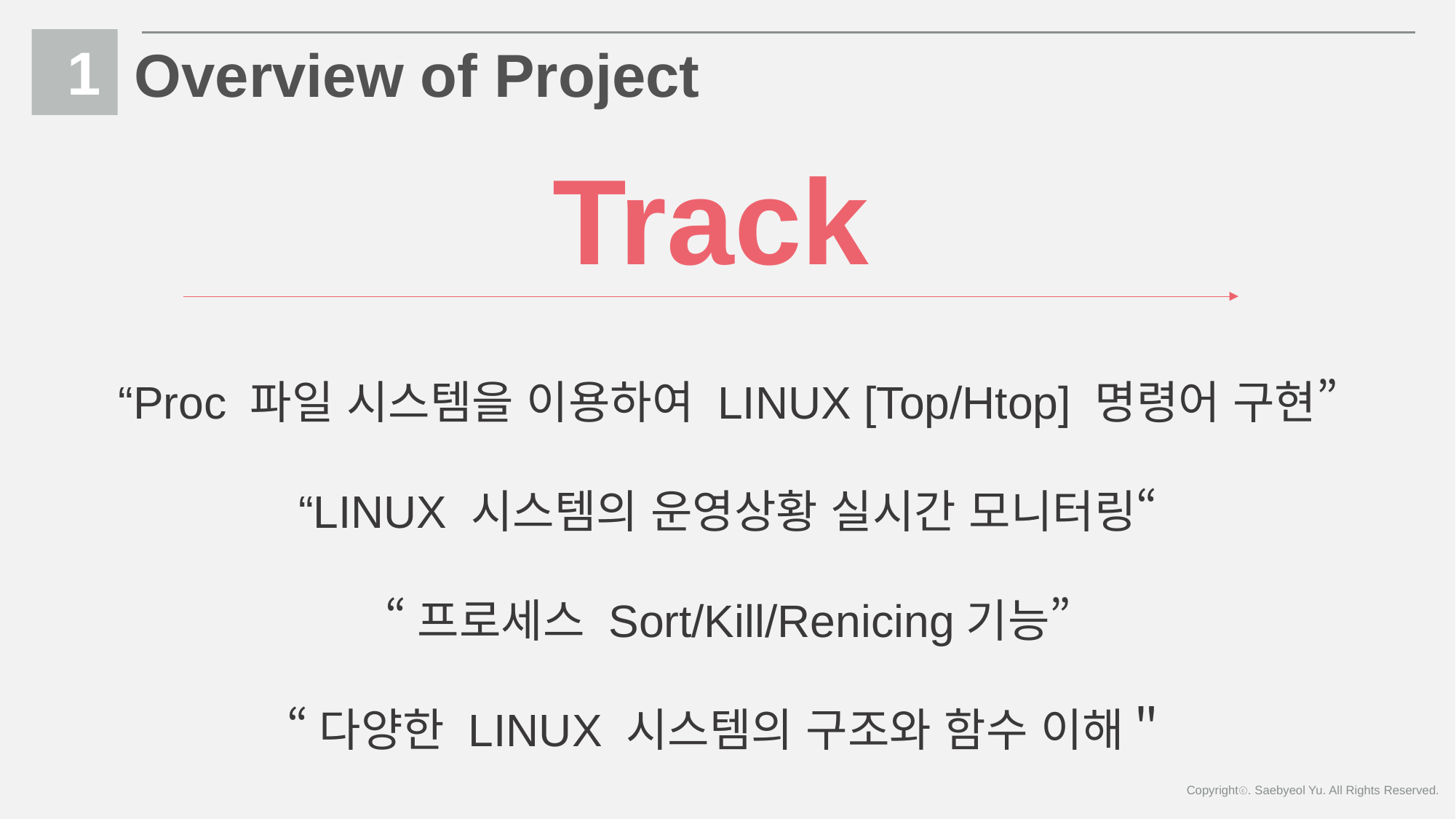

1

Overview of Project
Track
“Proc 파일 시스템을 이용하여 LINUX [Top/Htop] 명령어 구현”
“LINUX 시스템의 운영상황 실시간 모니터링“
“프로세스 Sort/Kill/Renicing기능”
“다양한 LINUX 시스템의 구조와 함수 이해＂